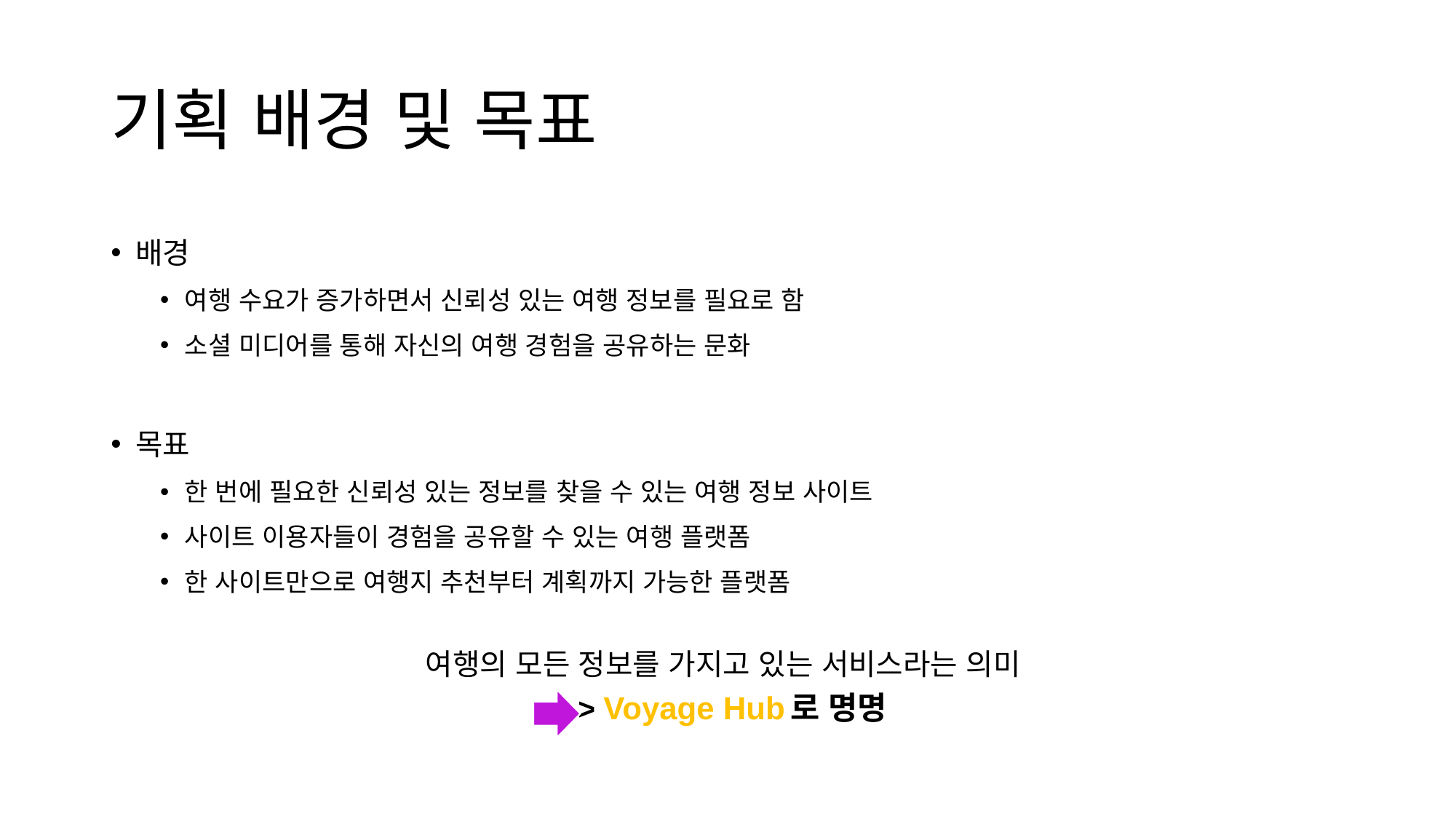

# 기획 배경 및 목표
배경
여행 수요가 증가하면서 신뢰성 있는 여행 정보를 필요로 함
소셜 미디어를 통해 자신의 여행 경험을 공유하는 문화

목표
한 번에 필요한 신뢰성 있는 정보를 찾을 수 있는 여행 정보 사이트
사이트 이용자들이 경험을 공유할 수 있는 여행 플랫폼
한 사이트만으로 여행지 추천부터 계획까지 가능한 플랫폼

여행의 모든 정보를 가지고 있는 서비스라는 의미
-> Voyage Hub로 명명